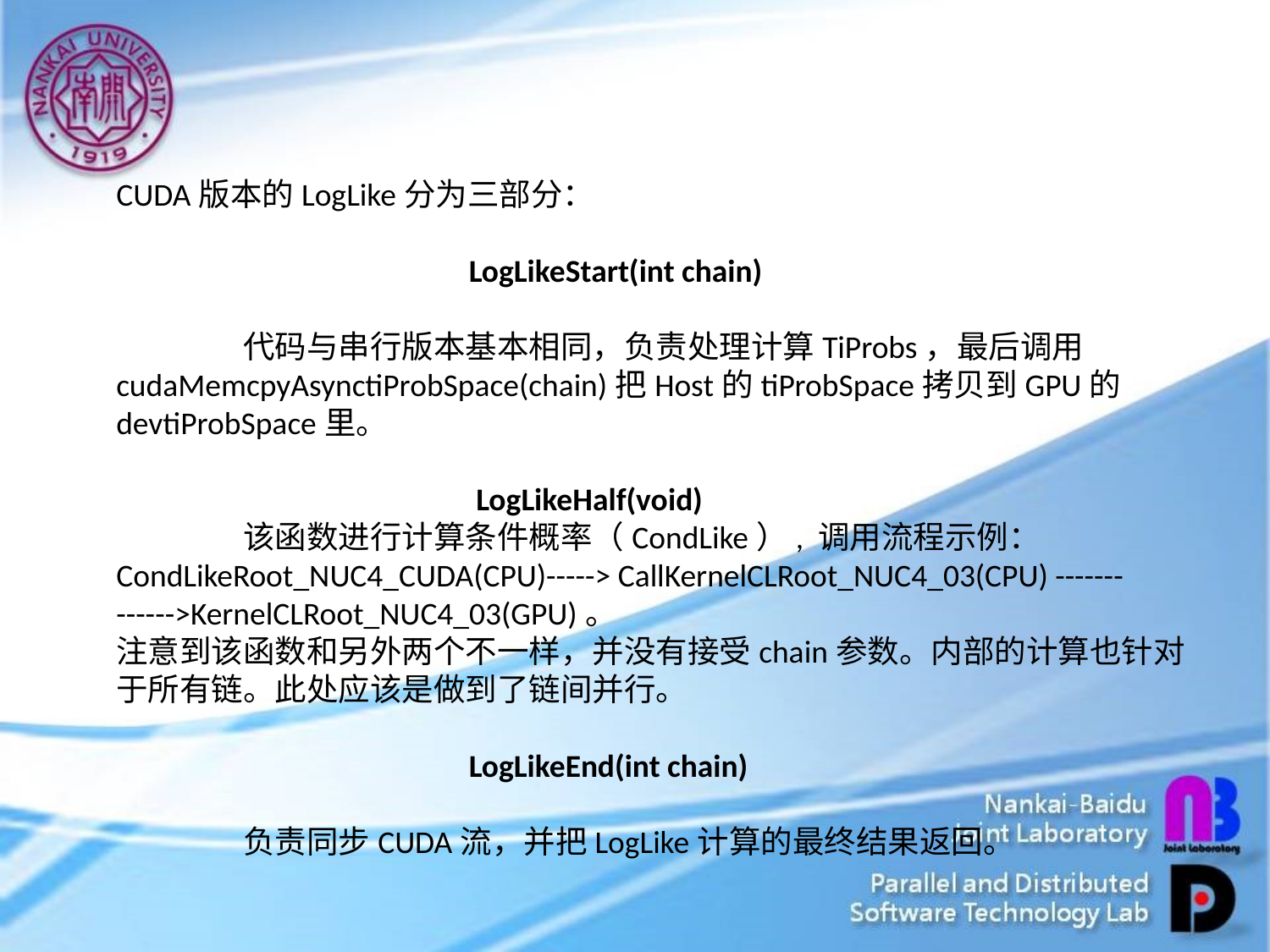

CUDA版本的LogLike分为三部分：

                                                 LogLikeStart(int chain)

	代码与串行版本基本相同，负责处理计算TiProbs，最后调用cudaMemcpyAsynctiProbSpace(chain)把Host的tiProbSpace拷贝到GPU的
devtiProbSpace里。

                                                  LogLikeHalf(void)
	该函数进行计算条件概率（CondLike）, 调用流程示例：
CondLikeRoot_NUC4_CUDA(CPU)-----> CallKernelCLRoot_NUC4_03(CPU) -------
------>KernelCLRoot_NUC4_03(GPU)。
注意到该函数和另外两个不一样，并没有接受chain参数。内部的计算也针对于所有链。此处应该是做到了链间并行。

                                                 LogLikeEnd(int chain)

	负责同步CUDA流，并把LogLike计算的最终结果返回。